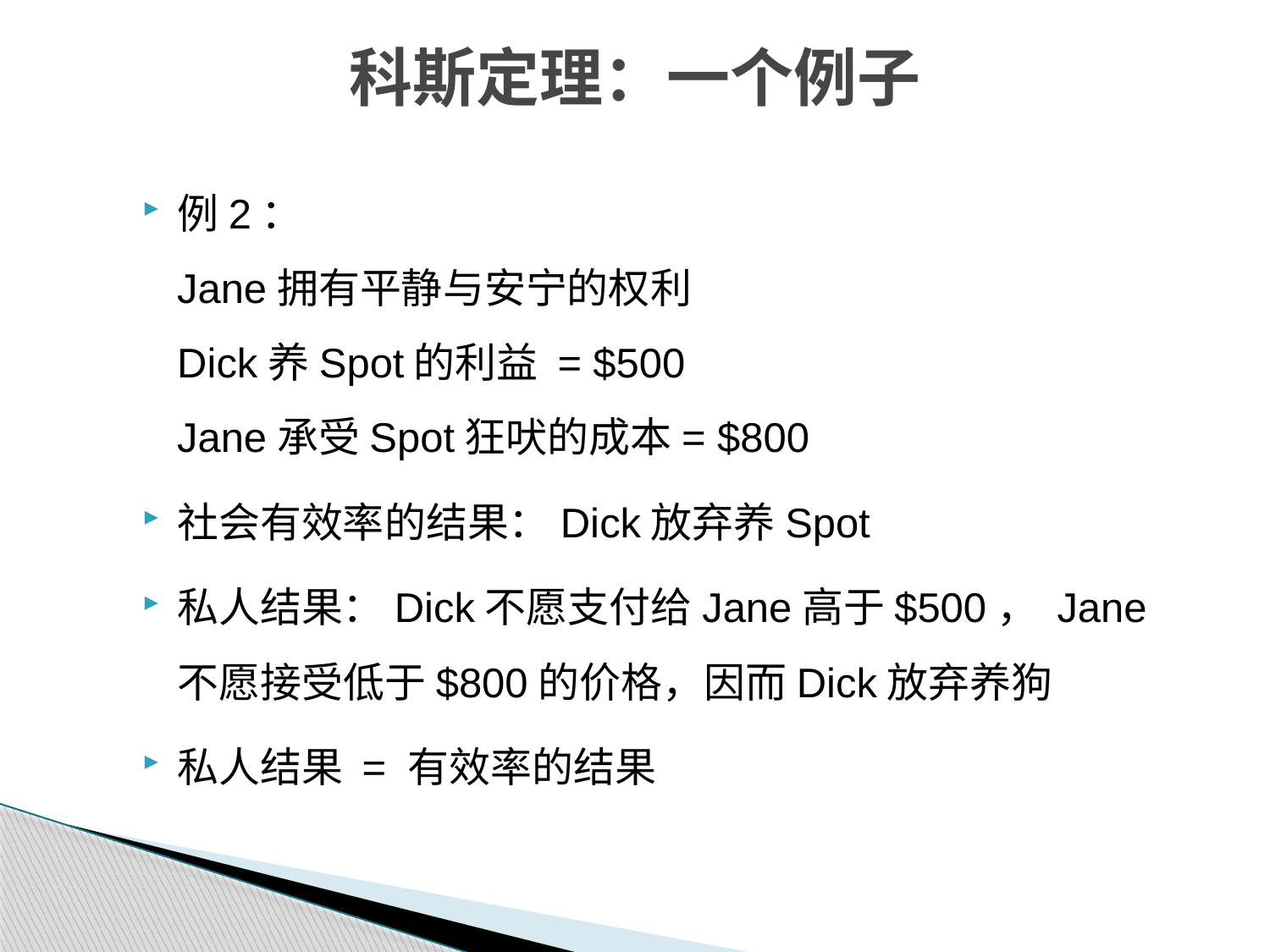

科斯定理：一个例子
例2：
Jane拥有平静与安宁的权利
Dick养Spot的利益 = $500
Jane承受Spot狂吠的成本= $800
社会有效率的结果：Dick放弃养Spot
私人结果：Dick不愿支付给Jane高于$500， Jane不愿接受低于$800的价格，因而Dick放弃养狗
私人结果 = 有效率的结果